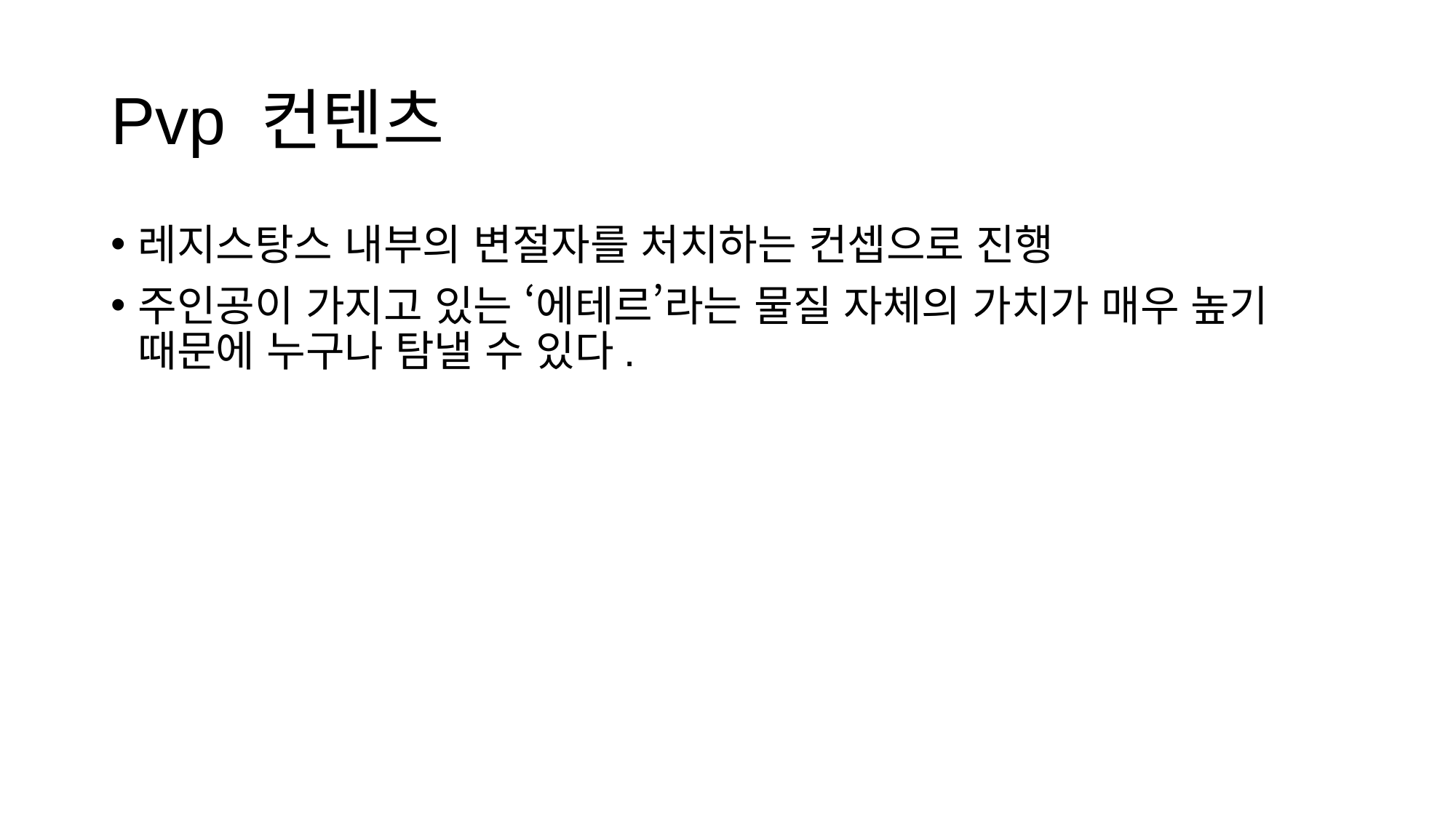

# Pvp 컨텐츠
레지스탕스 내부의 변절자를 처치하는 컨셉으로 진행
주인공이 가지고 있는 ‘에테르’라는 물질 자체의 가치가 매우 높기 때문에 누구나 탐낼 수 있다.